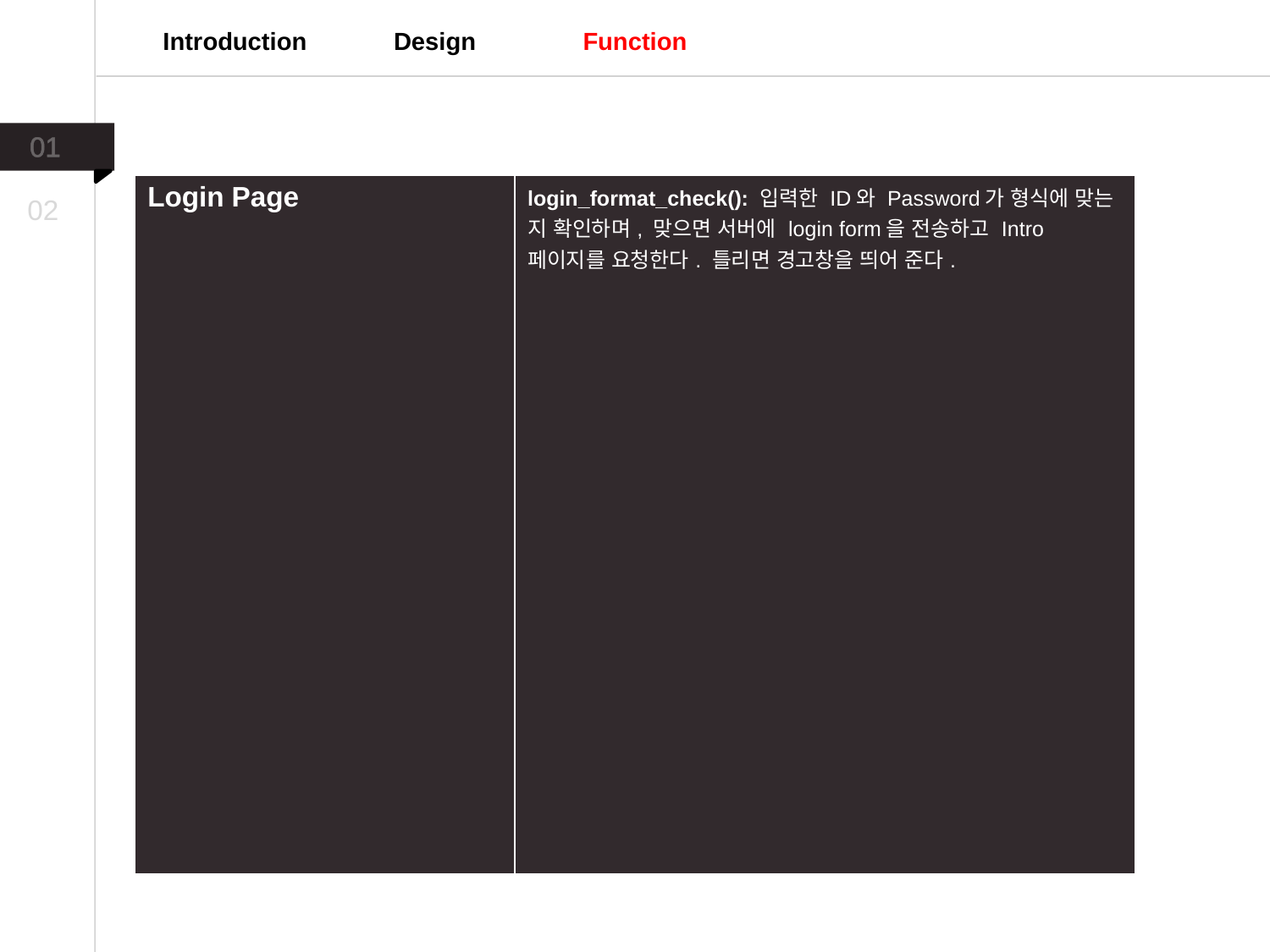

Function
Design
Introduction
01

| Login Page | login\_format\_check(): 입력한 ID와 Password가 형식에 맞는 지 확인하며, 맞으면 서버에 login form을 전송하고 Intro 페이지를 요청한다. 틀리면 경고창을 띄어 준다. |
| --- | --- |
02